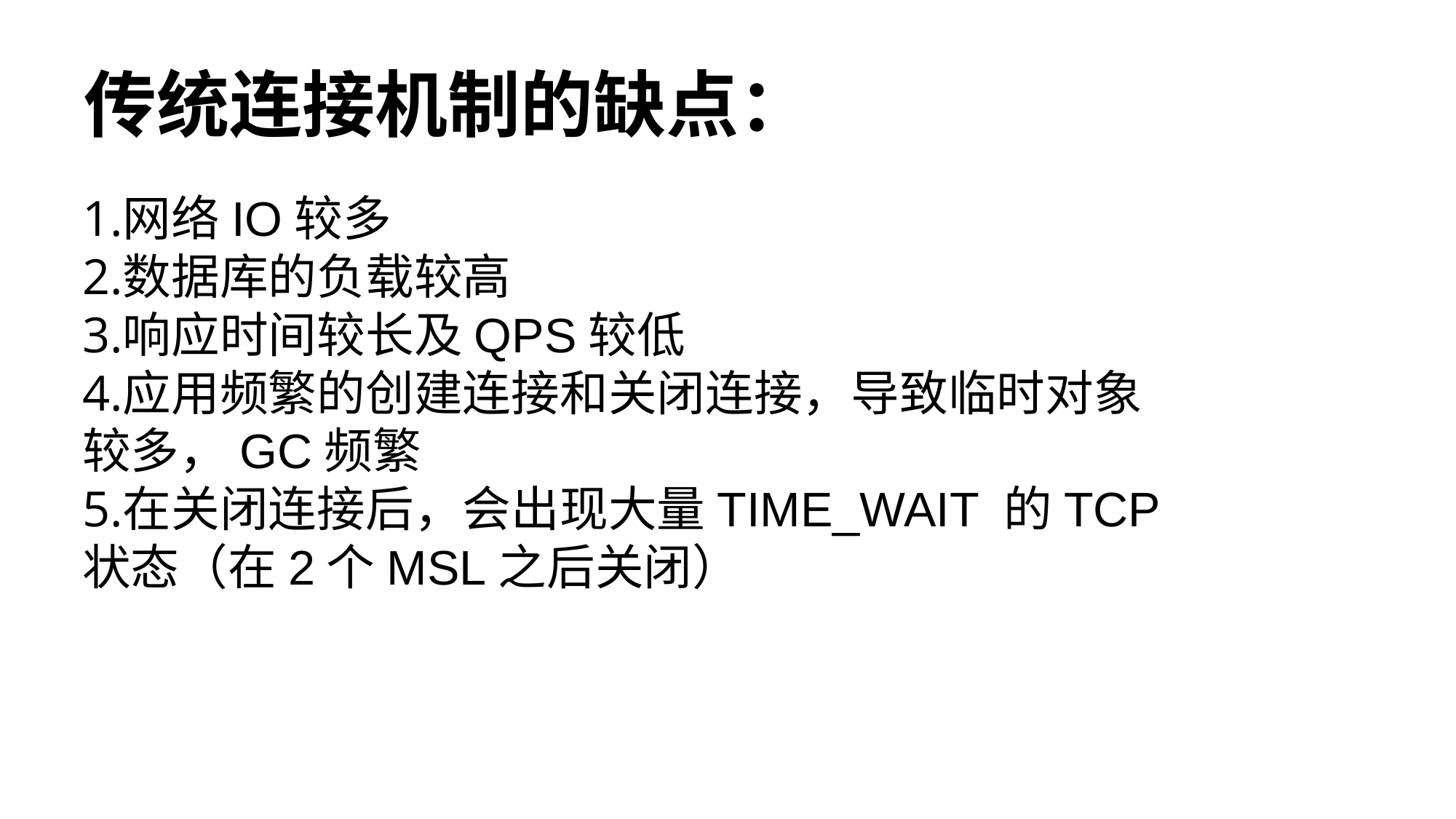

传统连接机制的缺点：

网络IO较多
数据库的负载较高
响应时间较长及QPS较低
应用频繁的创建连接和关闭连接，导致临时对象较多，GC频繁
在关闭连接后，会出现大量TIME_WAIT 的TCP状态（在2个MSL之后关闭）